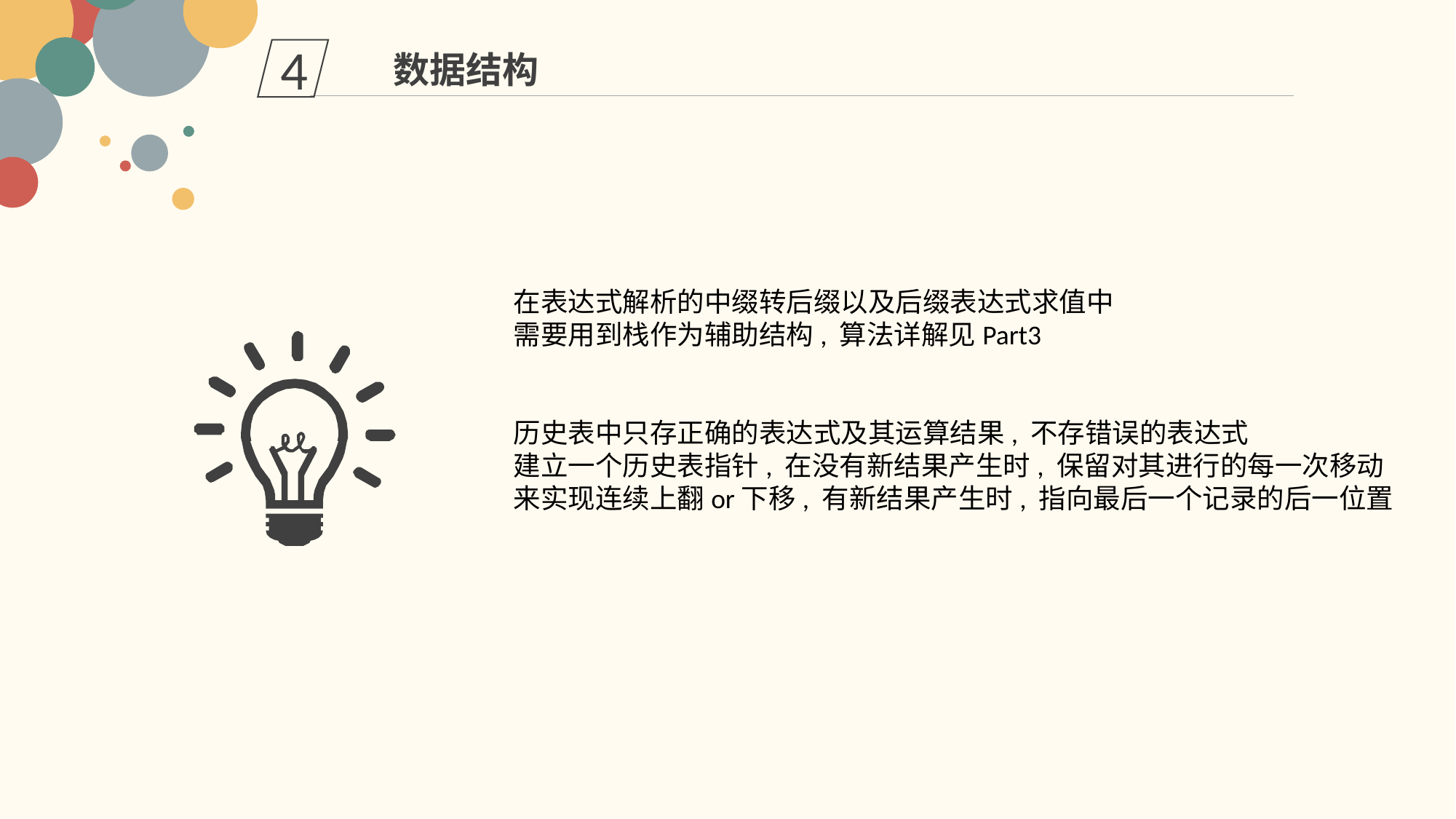

4
数据结构
在表达式解析的中缀转后缀以及后缀表达式求值中
需要用到栈作为辅助结构, 算法详解见Part3

历史表中只存正确的表达式及其运算结果, 不存错误的表达式
建立一个历史表指针, 在没有新结果产生时, 保留对其进行的每一次移动
来实现连续上翻or下移, 有新结果产生时, 指向最后一个记录的后一位置